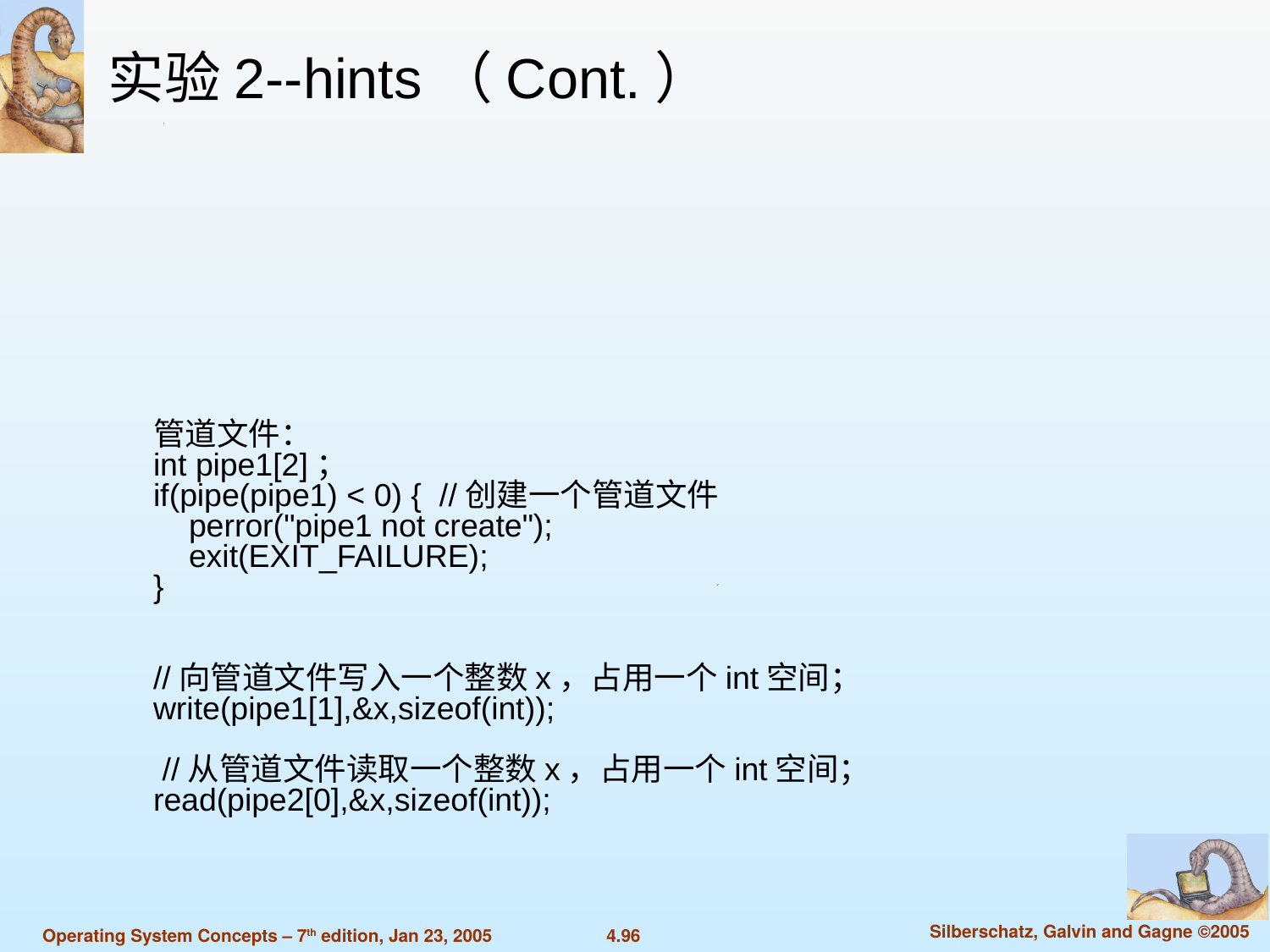

实验2--hints（Cont.）
管道文件：
int pipe1[2]；
if(pipe(pipe1) < 0) {  //创建一个管道文件
    perror("pipe1 not create");
    exit(EXIT_FAILURE);
}

//向管道文件写入一个整数x，占用一个int空间；
write(pipe1[1],&x,sizeof(int));

 //从管道文件读取一个整数x，占用一个int空间；
read(pipe2[0],&x,sizeof(int));